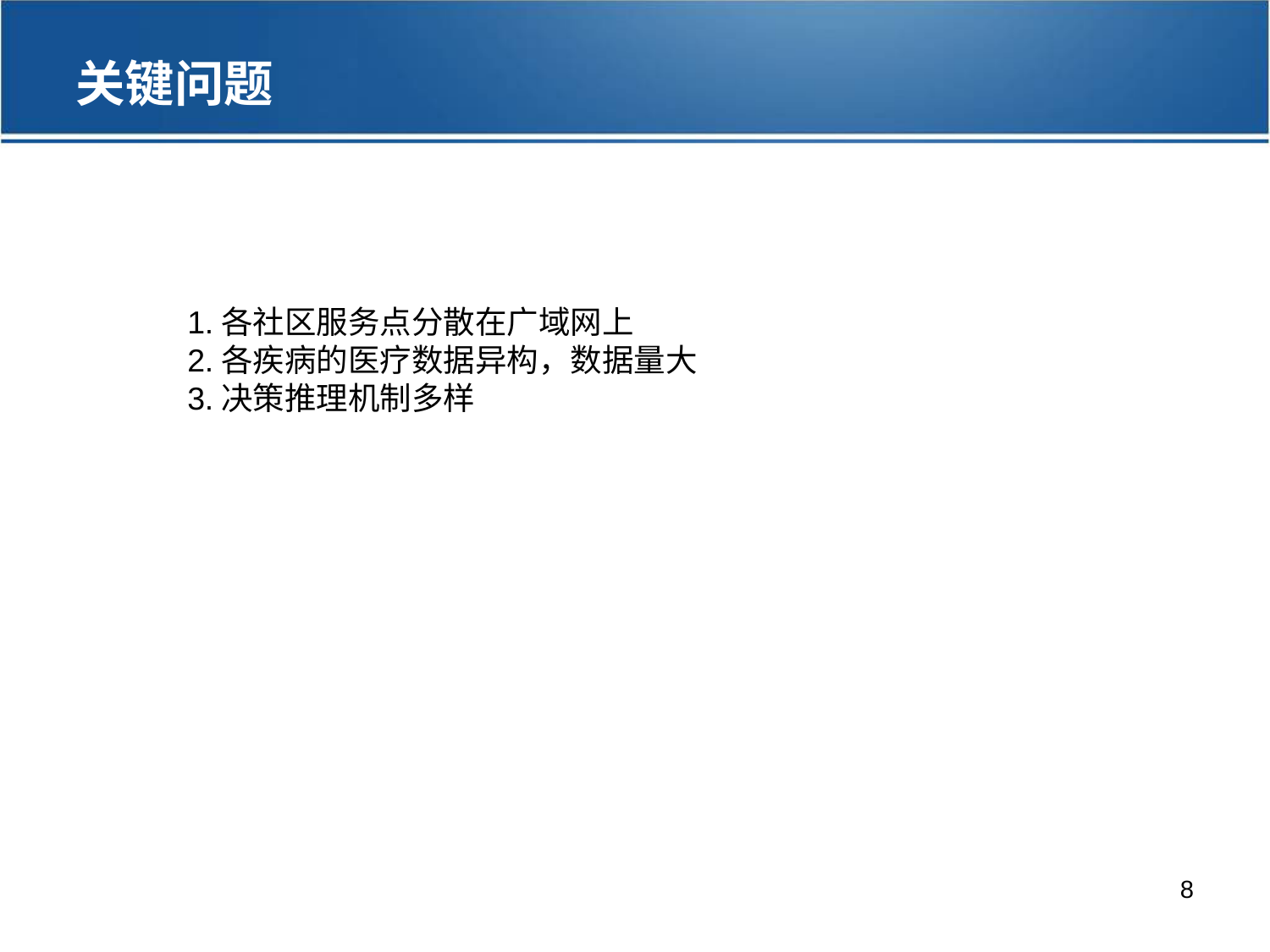

关键问题
1.各社区服务点分散在广域网上
2.各疾病的医疗数据异构，数据量大
3.决策推理机制多样
8